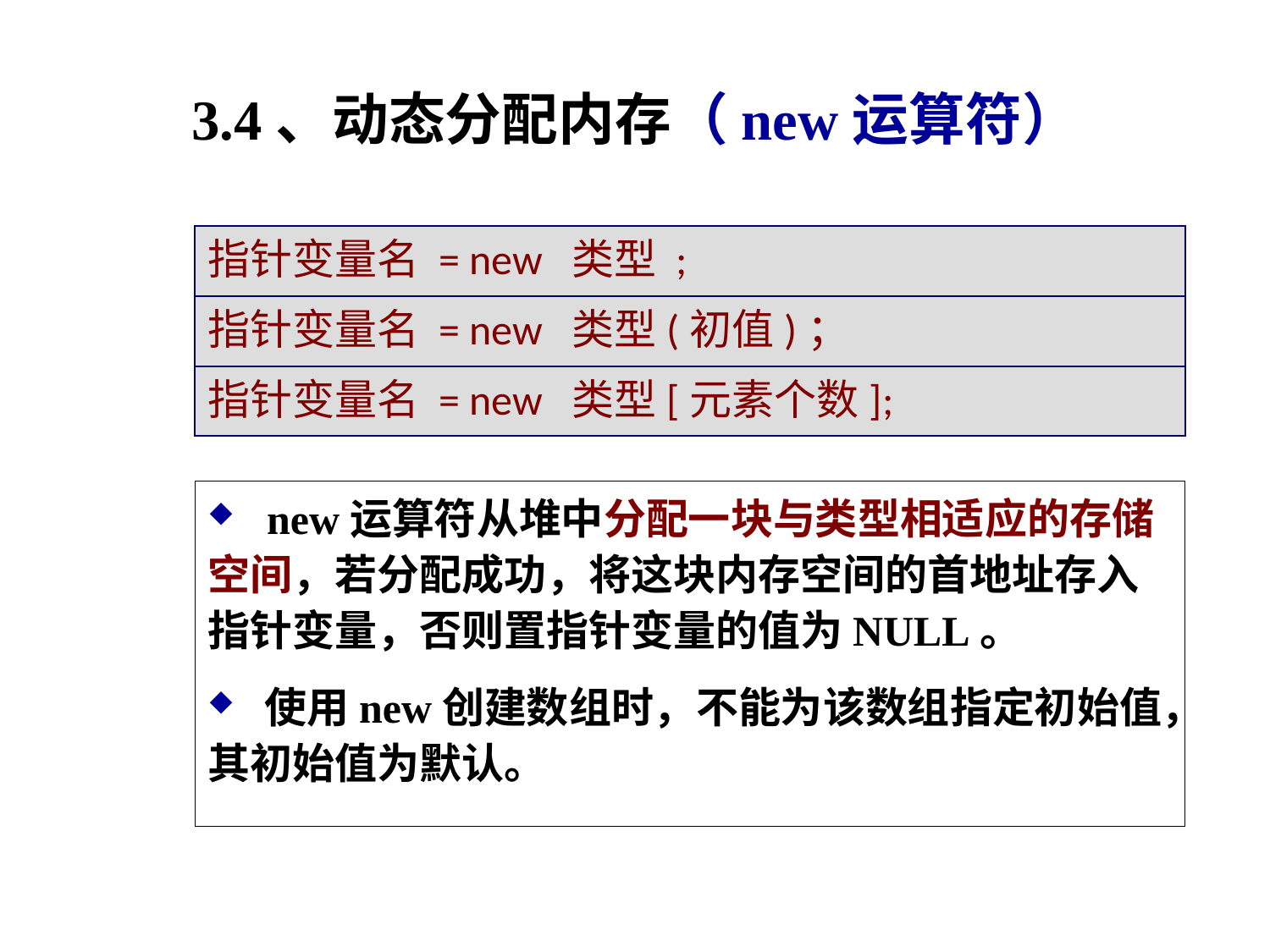

# 3.4、动态分配内存（new运算符）
指针变量名 = new  类型 ;
指针变量名 = new  类型(初值)；
指针变量名 = new  类型[元素个数];
   new运算符从堆中分配一块与类型相适应的存储空间，若分配成功，将这块内存空间的首地址存入指针变量，否则置指针变量的值为NULL。
  使用new创建数组时，不能为该数组指定初始值，其初始值为默认。